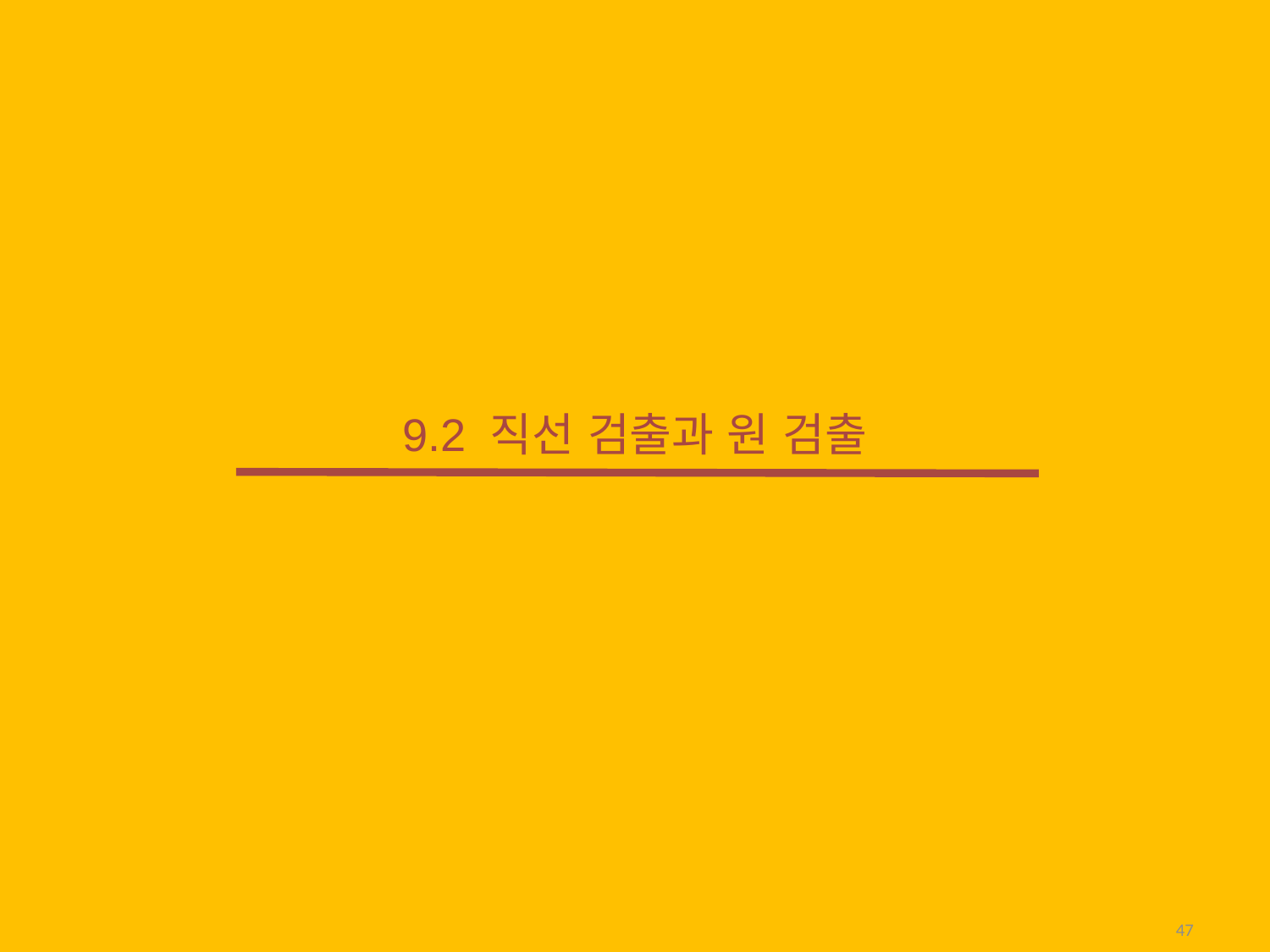

# 9.2 직선 검출과 원 검출
47